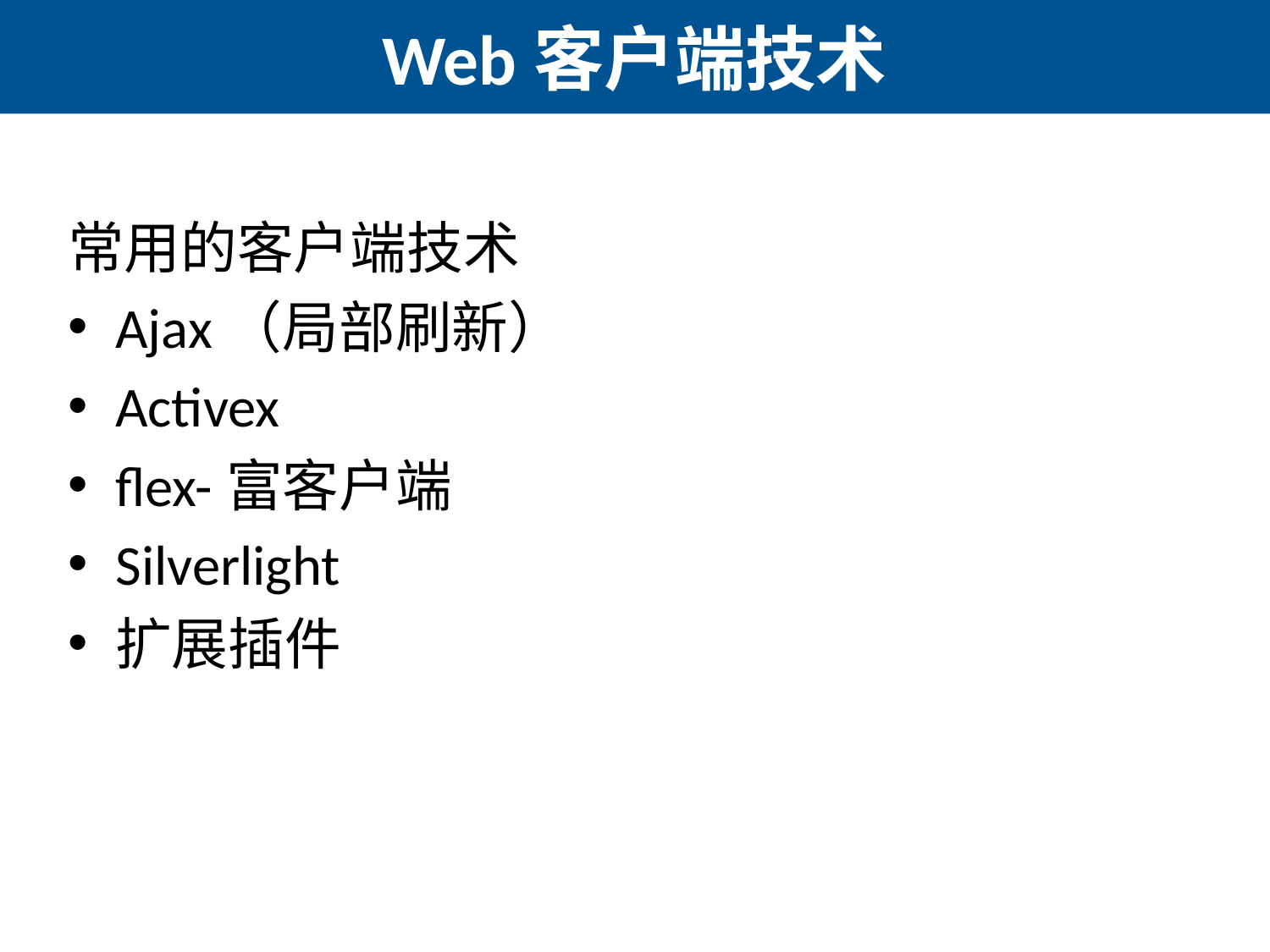

# Web客户端技术
常用的客户端技术
Ajax（局部刷新）
Activex
flex-富客户端
Silverlight
扩展插件